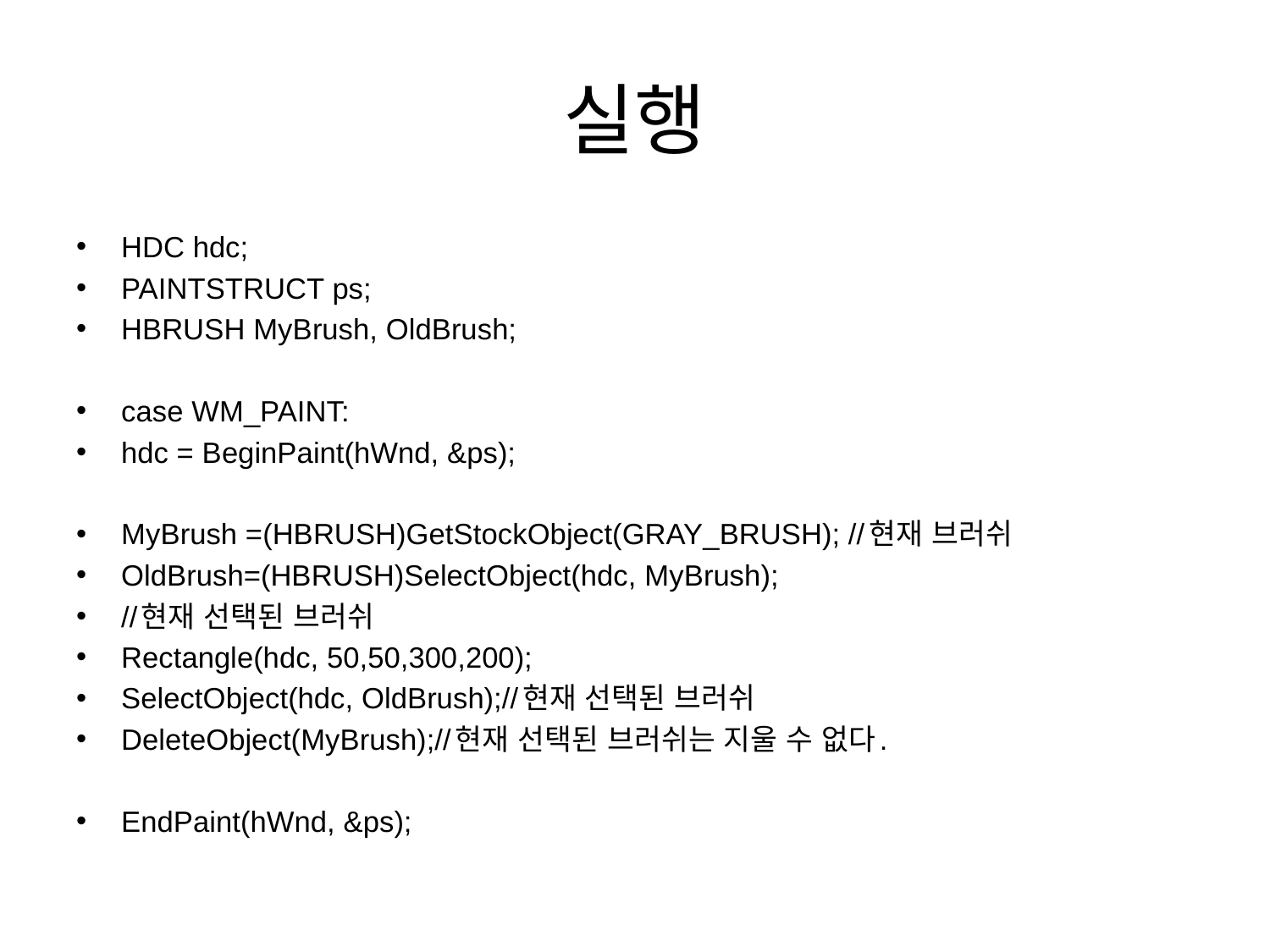

# 실행
HDC hdc;
PAINTSTRUCT ps;
HBRUSH MyBrush, OldBrush;

case WM_PAINT:
hdc = BeginPaint(hWnd, &ps);

MyBrush =(HBRUSH)GetStockObject(GRAY_BRUSH); //현재 브러쉬
OldBrush=(HBRUSH)SelectObject(hdc, MyBrush);
//현재 선택된 브러쉬
Rectangle(hdc, 50,50,300,200);
SelectObject(hdc, OldBrush);//현재 선택된 브러쉬
DeleteObject(MyBrush);//현재 선택된 브러쉬는 지울 수 없다.

EndPaint(hWnd, &ps);